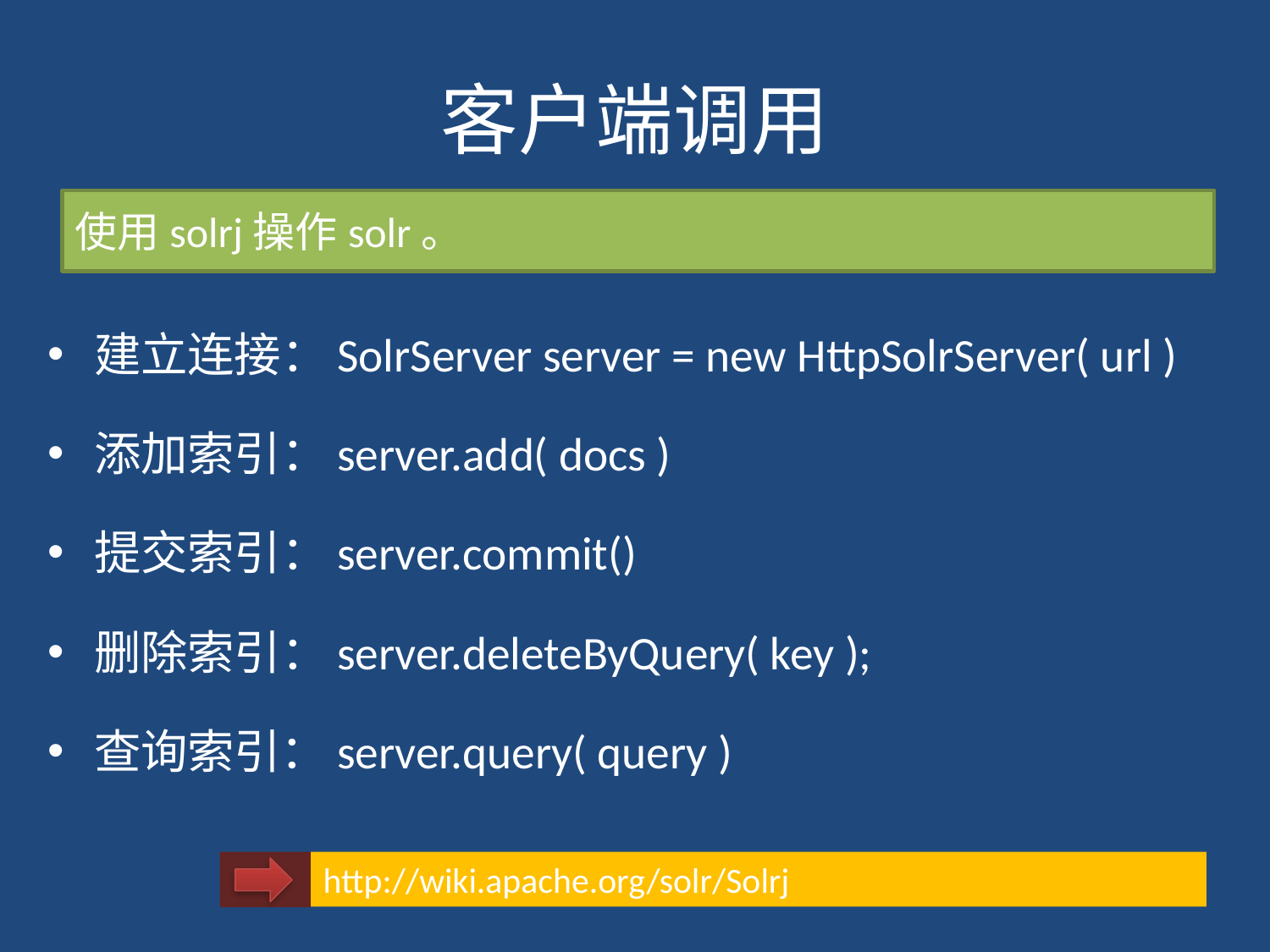

# 客户端调用
使用solrj操作solr。
建立连接：SolrServer server = new HttpSolrServer( url )
添加索引：server.add( docs )
提交索引：server.commit()
删除索引：server.deleteByQuery( key );
查询索引：server.query( query )

http://wiki.apache.org/solr/Solrj